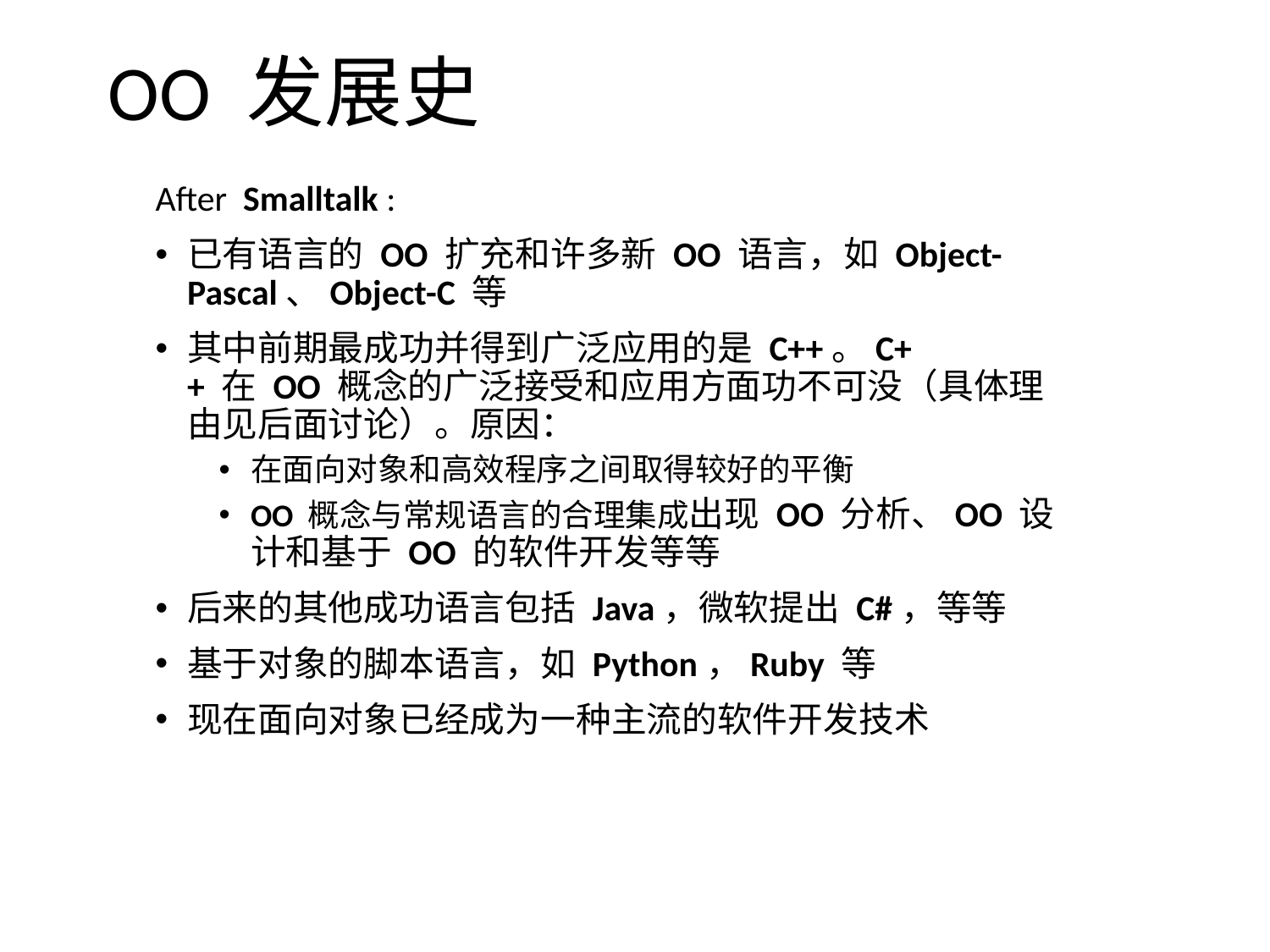

OO 发展史
After  Smalltalk :
已有语言的 OO 扩充和许多新 OO 语言，如 Object-Pascal、Object-C 等
其中前期最成功并得到广泛应用的是 C++。C++ 在 OO 概念的广泛接受和应用方面功不可没（具体理由见后面讨论）。原因：
在面向对象和高效程序之间取得较好的平衡
OO 概念与常规语言的合理集成出现 OO 分析、OO 设计和基于 OO 的软件开发等等
后来的其他成功语言包括 Java，微软提出 C#，等等
基于对象的脚本语言，如 Python，Ruby 等
现在面向对象已经成为一种主流的软件开发技术